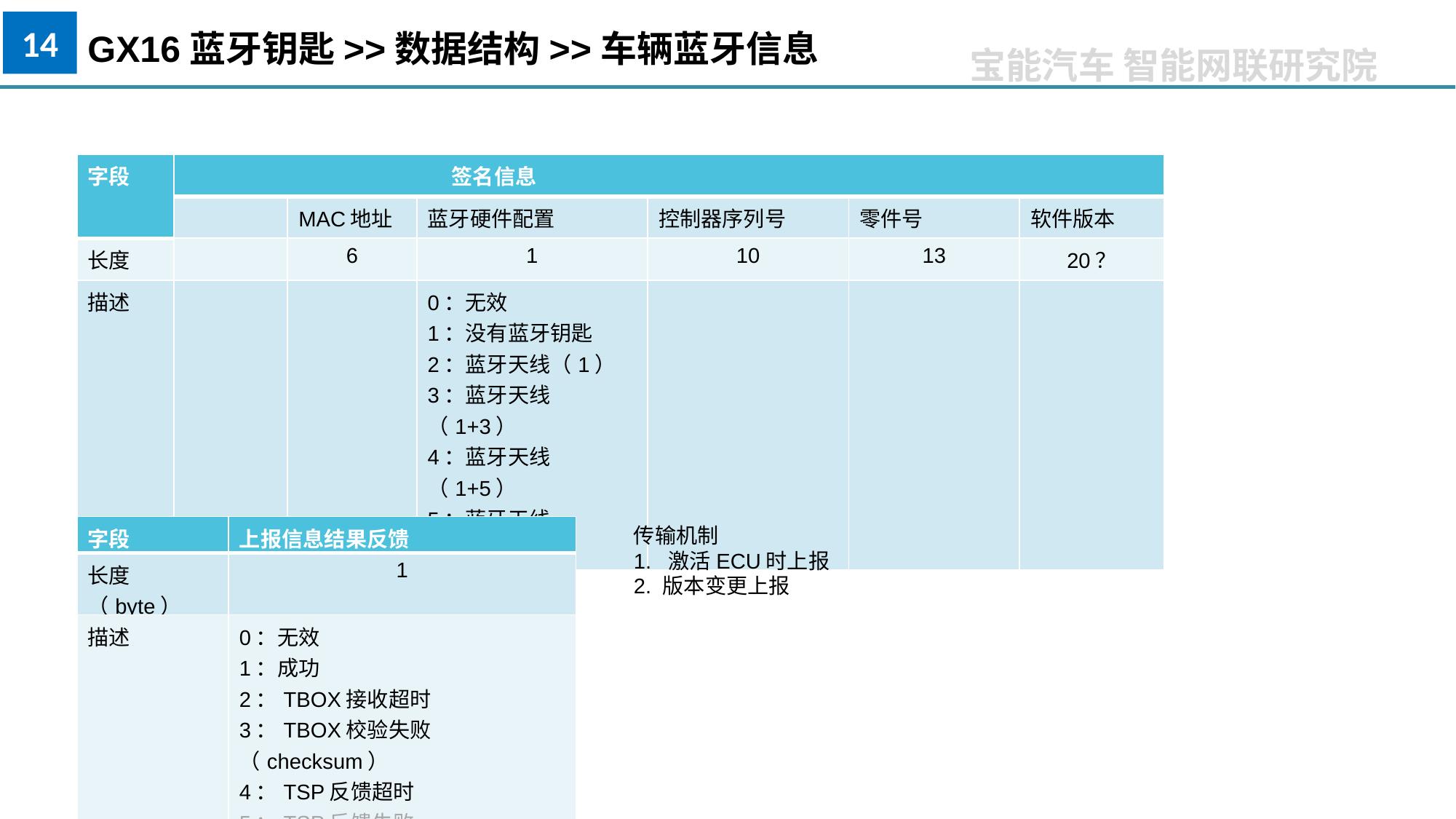

14
GX16蓝牙钥匙>>数据结构>>车辆蓝牙信息
| 字段 | 签名信息 |  |  |  |  |  |
| --- | --- | --- | --- | --- | --- | --- |
|  |  | MAC地址 | 蓝牙硬件配置 | 控制器序列号 | 零件号 | 软件版本 |
| 长度 |  | 6 | 1 | 10 | 13 | 20？ |
| 描述 |  |  | 0：无效 1：没有蓝牙钥匙 2：蓝牙天线（1） 3：蓝牙天线（1+3） 4：蓝牙天线（1+5） 5：蓝牙天线（1+6） |  |  |  |
| 字段 | 上报信息结果反馈 |
| --- | --- |
| 长度（byte） | 1 |
| 描述 | 0：无效 1：成功 2：TBOX接收超时 3：TBOX校验失败（checksum） 4：TSP反馈超时 5：TSP反馈失败 6：发送失败 |
传输机制
1.  激活ECU时上报
2. 版本变更上报